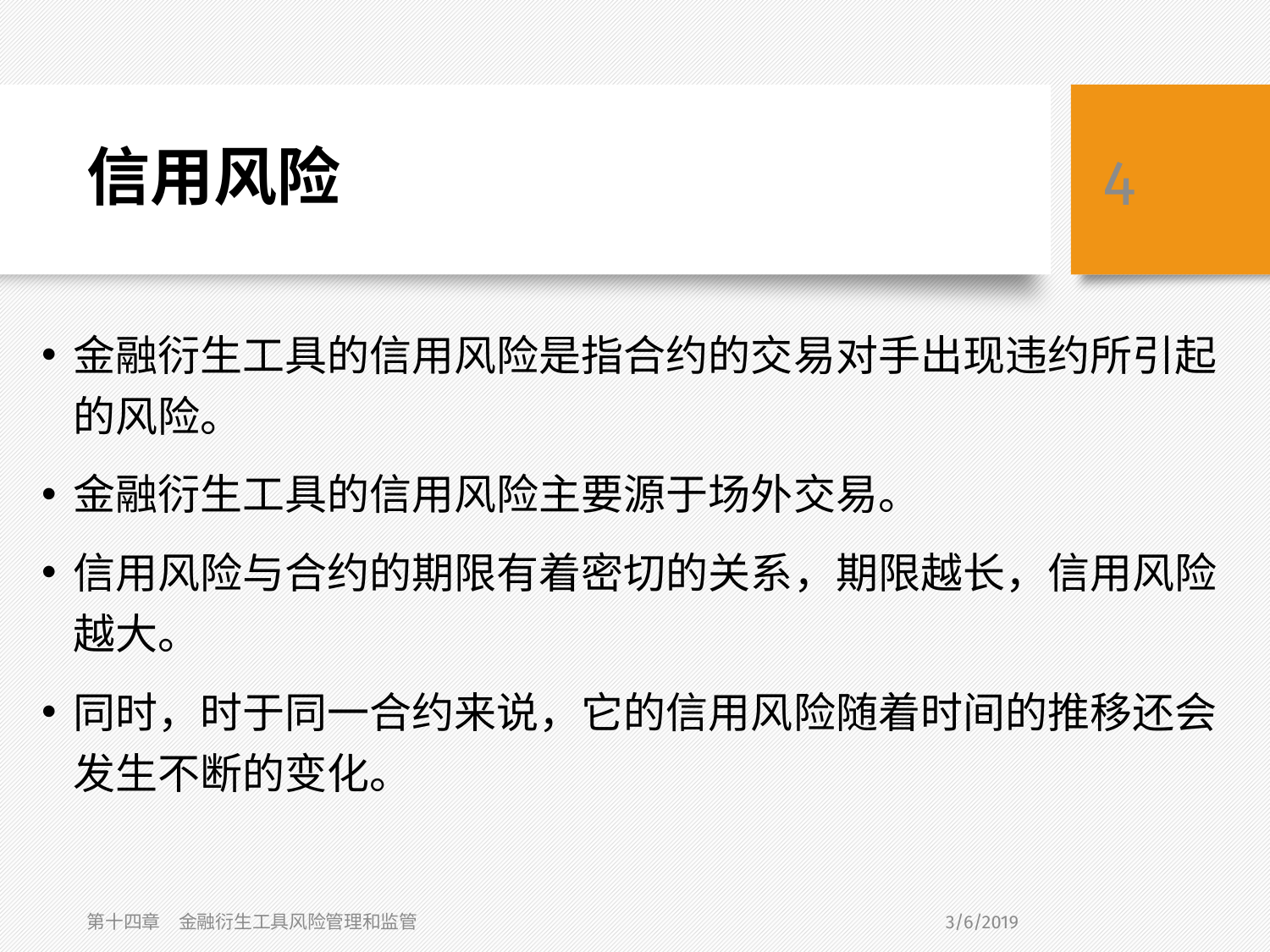

# 信用风险
4
金融衍生工具的信用风险是指合约的交易对手出现违约所引起的风险。
金融衍生工具的信用风险主要源于场外交易。
信用风险与合约的期限有着密切的关系，期限越长，信用风险越大。
同时，时于同一合约来说，它的信用风险随着时间的推移还会发生不断的变化。

3/6/2019
第十四章　金融衍生工具风险管理和监管